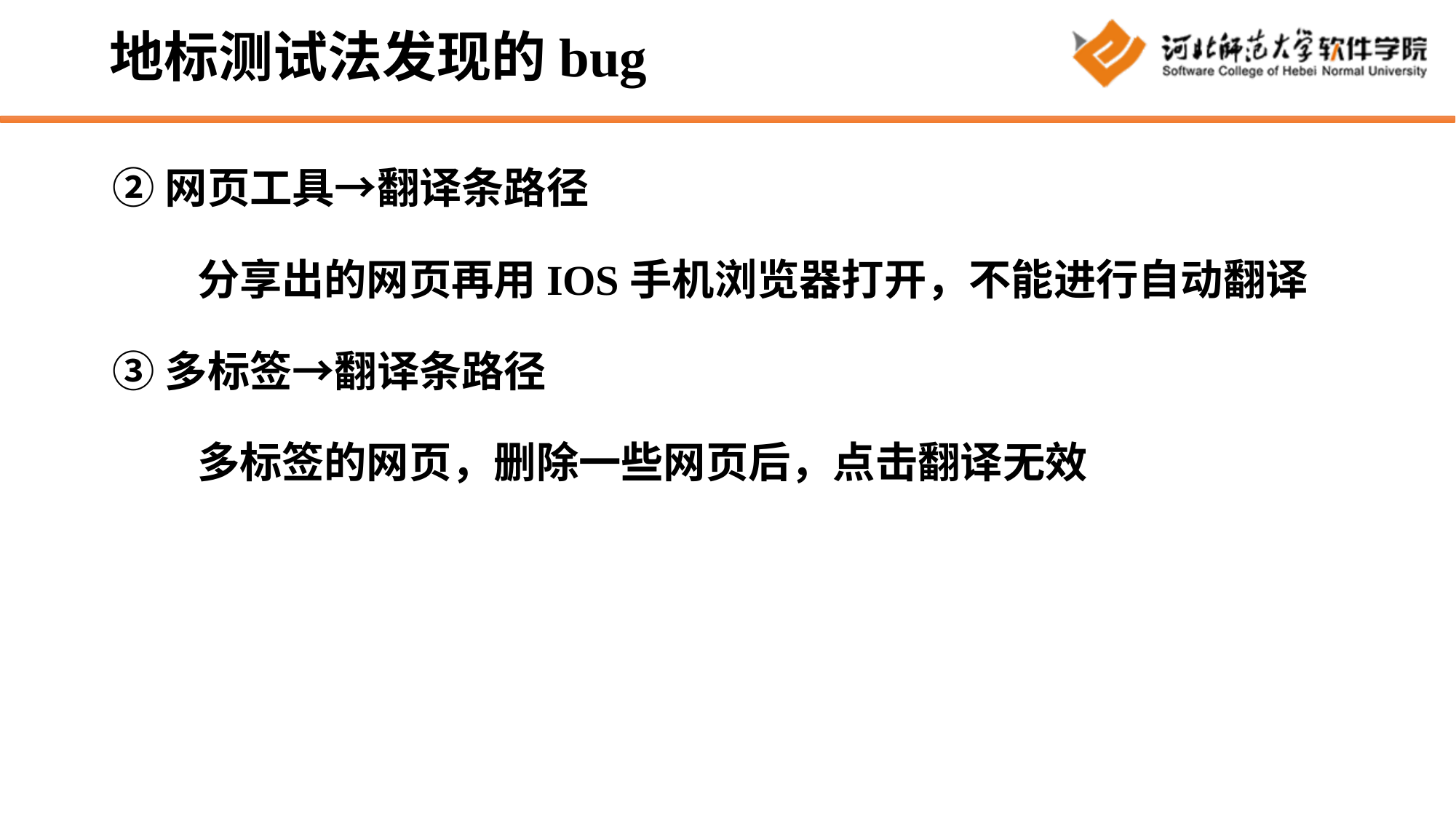

# 地标测试法发现的bug
②网页工具→翻译条路径
　　分享出的网页再用IOS手机浏览器打开，不能进行自动翻译
③多标签→翻译条路径
　　多标签的网页，删除一些网页后，点击翻译无效